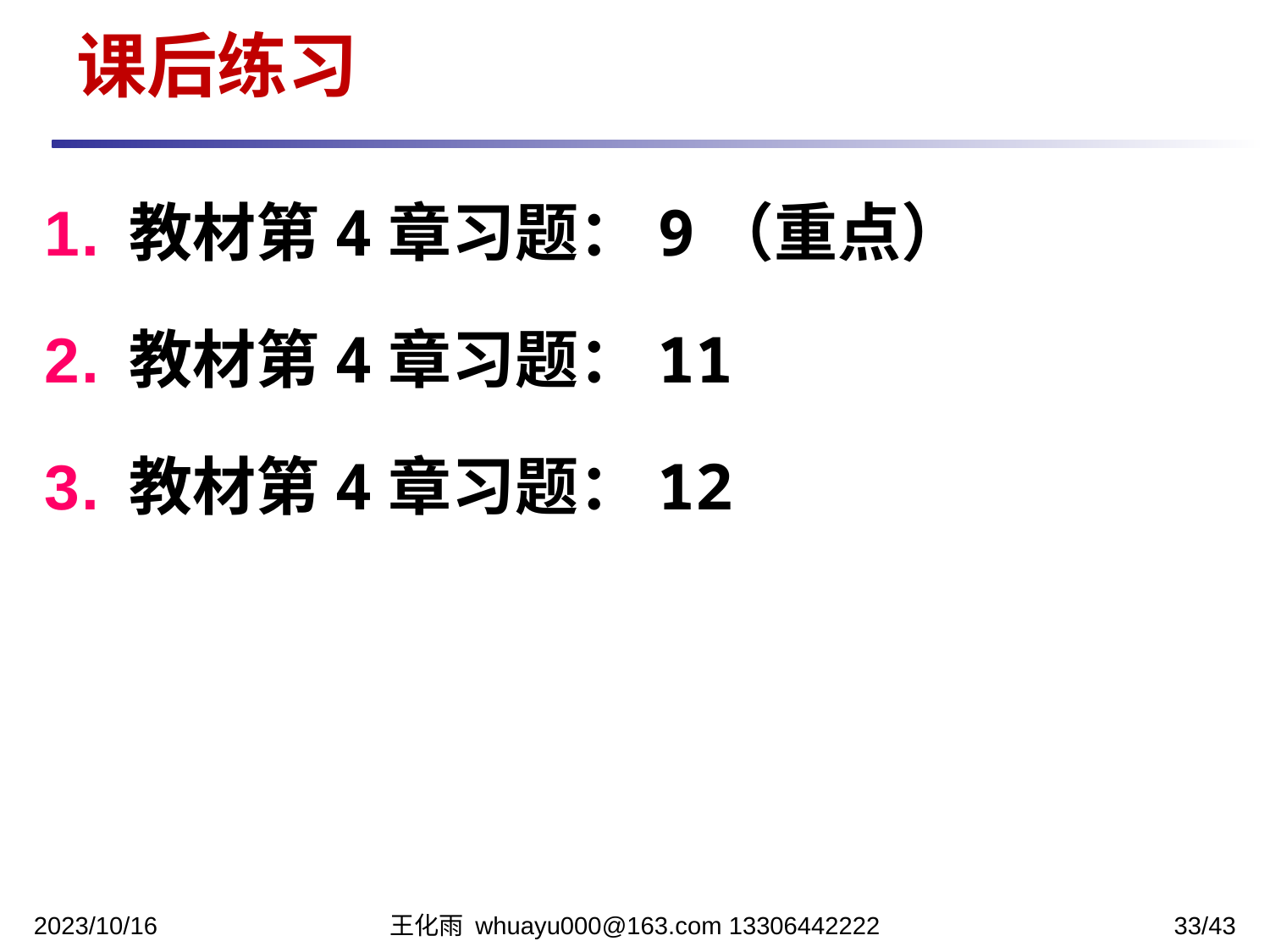

课后练习
教材第4章习题：9（重点）
教材第4章习题：11
教材第4章习题：12

2023/10/16
王化雨 whuayu000@163.com 13306442222
33/43